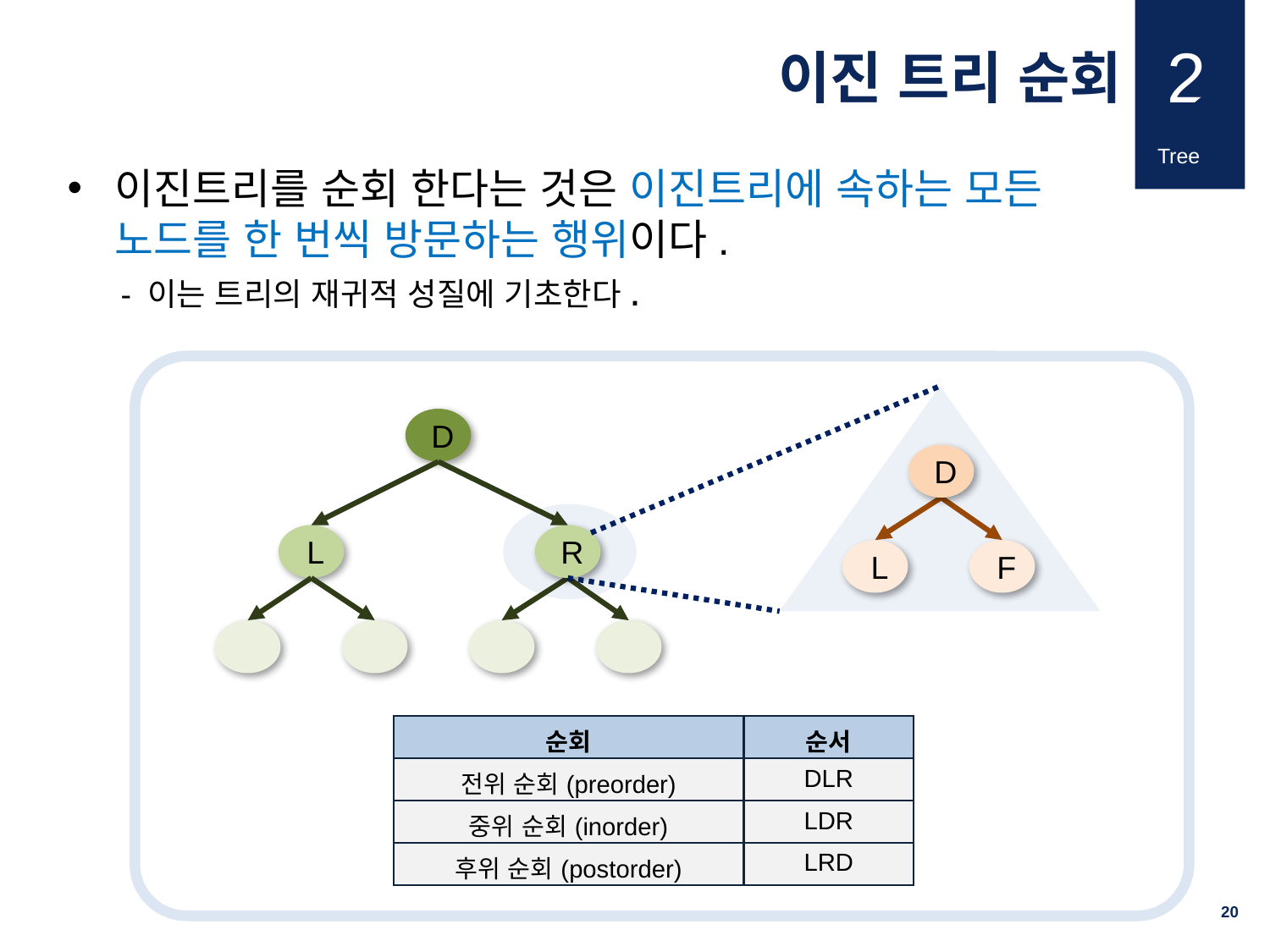

2

이진 트리 순회
Tree
이진트리를 순회 한다는 것은 이진트리에 속하는 모든 노드를 한 번씩 방문하는 행위이다.
      - 이는 트리의 재귀적 성질에 기초한다.

 D
 D

 L
 R
 L
 F

| 순회 | 순서 |
| --- | --- |
| 전위 순회(preorder) | DLR |
| 중위 순회(inorder) | LDR |
| 후위 순회(postorder) | LRD |
20